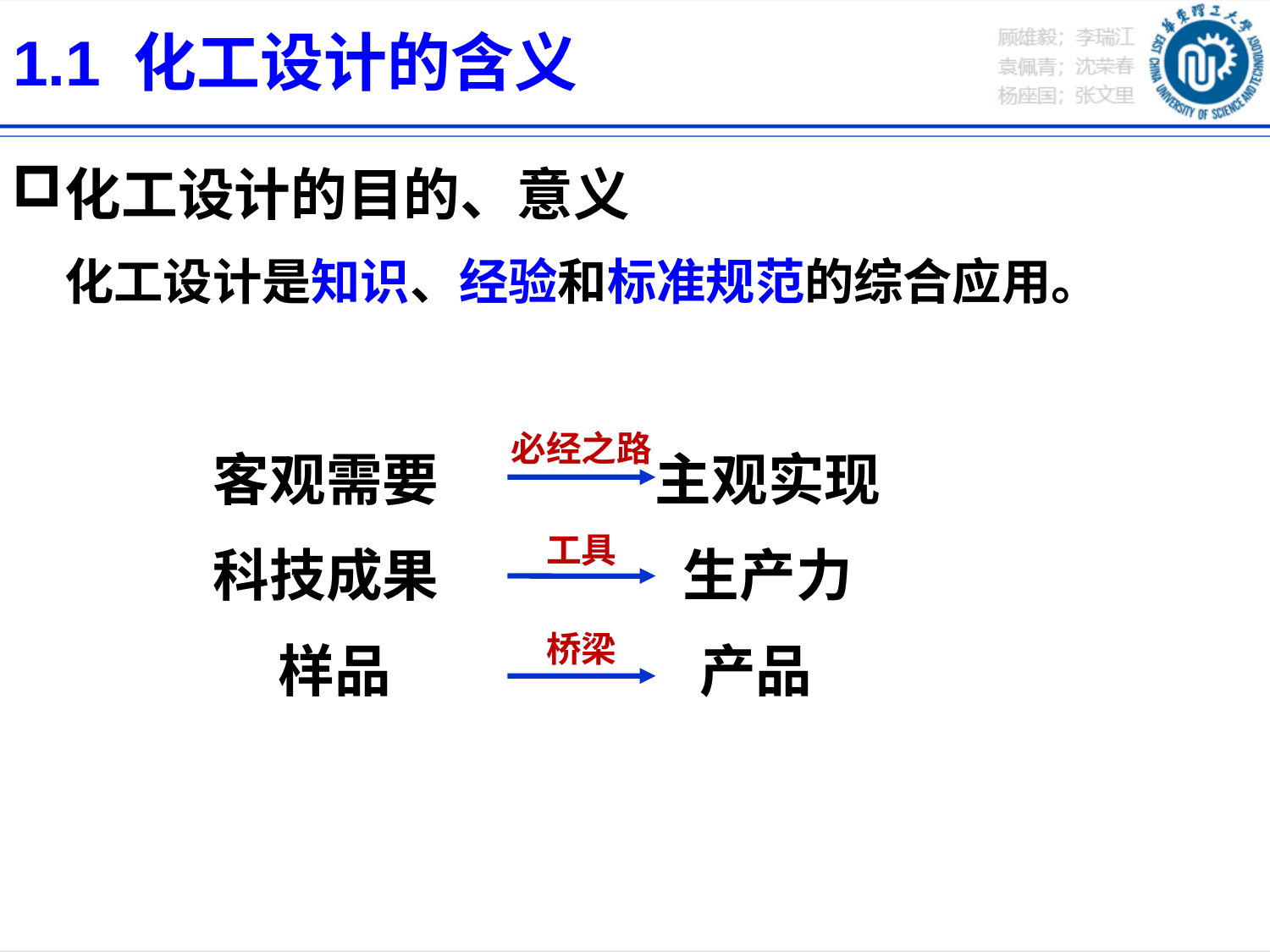

1.1 化工设计的含义
#
化工设计的目的、意义
   化工设计是知识、经验和标准规范的综合应用。

客观需要                 主观实现
科技成果                   生产力
    样品                        产品
必经之路

工具

桥梁